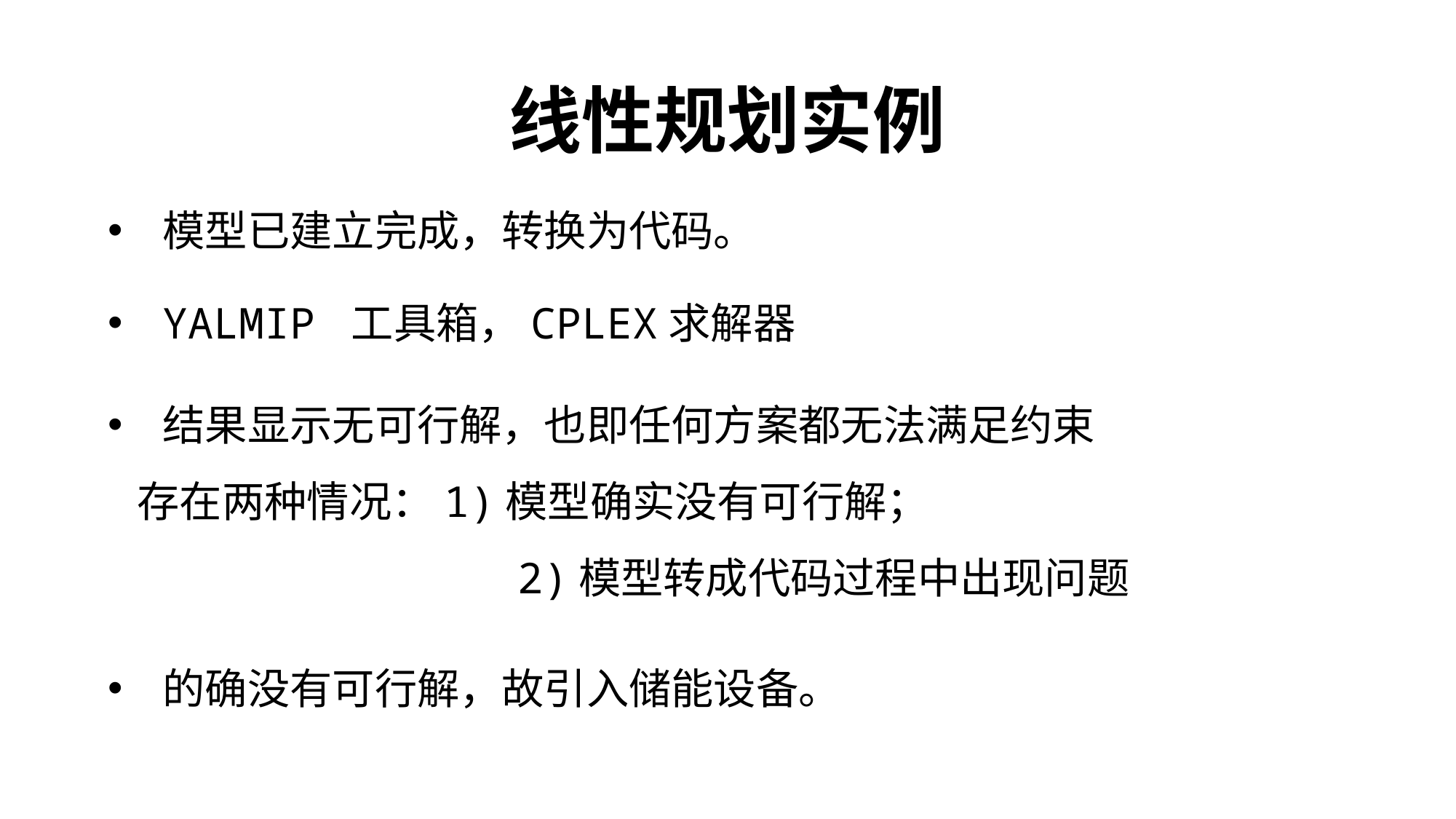

线性规划实例
模型已建立完成，转换为代码。
YALMIP 工具箱，CPLEX求解器
结果显示无可行解，也即任何方案都无法满足约束
  存在两种情况：1)模型确实没有可行解；
                 2)模型转成代码过程中出现问题
的确没有可行解，故引入储能设备。